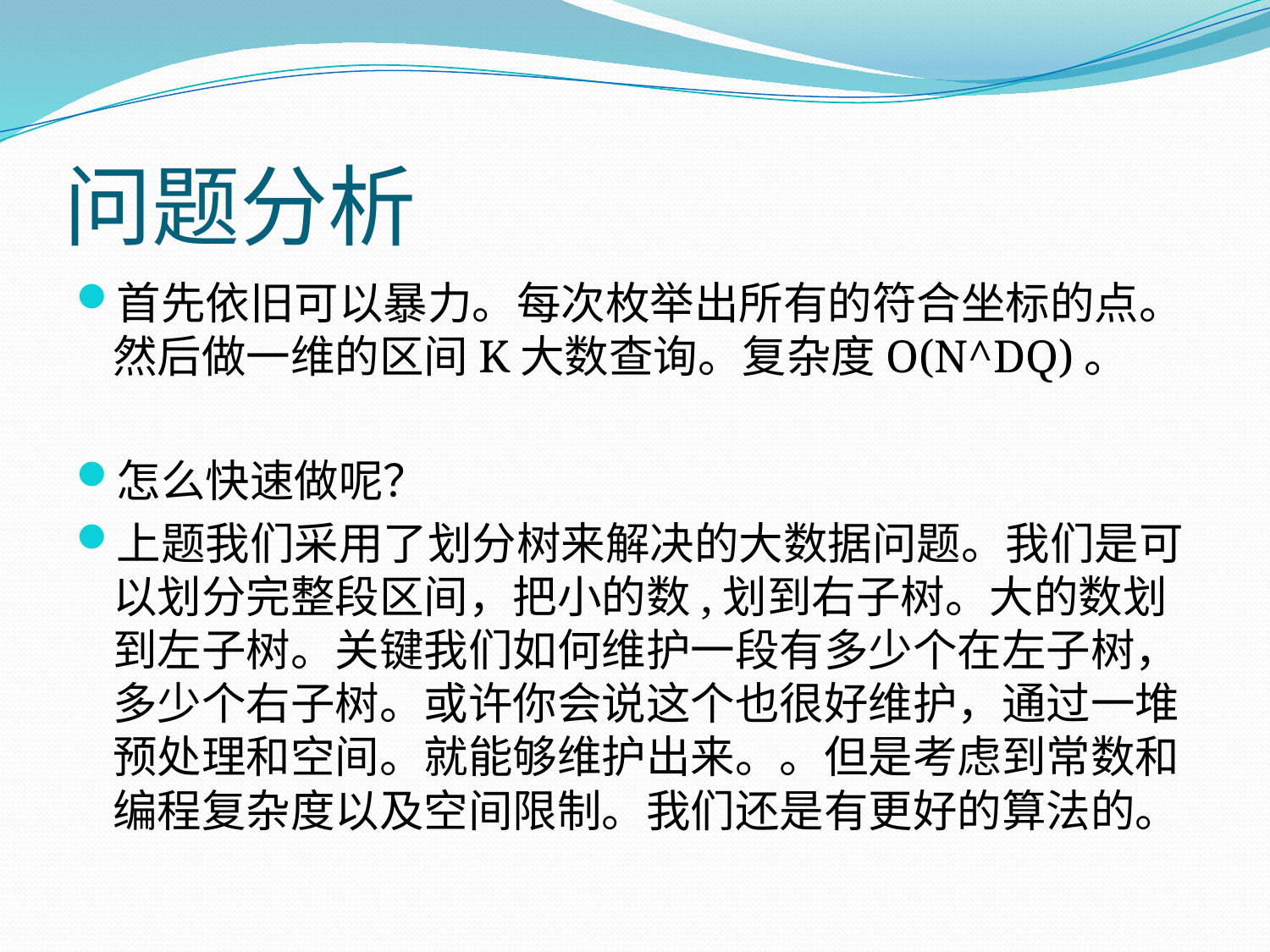

# 问题分析
首先依旧可以暴力。每次枚举出所有的符合坐标的点。然后做一维的区间K大数查询。复杂度O(N^DQ)。

怎么快速做呢？
上题我们采用了划分树来解决的大数据问题。我们是可以划分完整段区间，把小的数,划到右子树。大的数划到左子树。关键我们如何维护一段有多少个在左子树，多少个右子树。或许你会说这个也很好维护，通过一堆预处理和空间。就能够维护出来。。但是考虑到常数和编程复杂度以及空间限制。我们还是有更好的算法的。